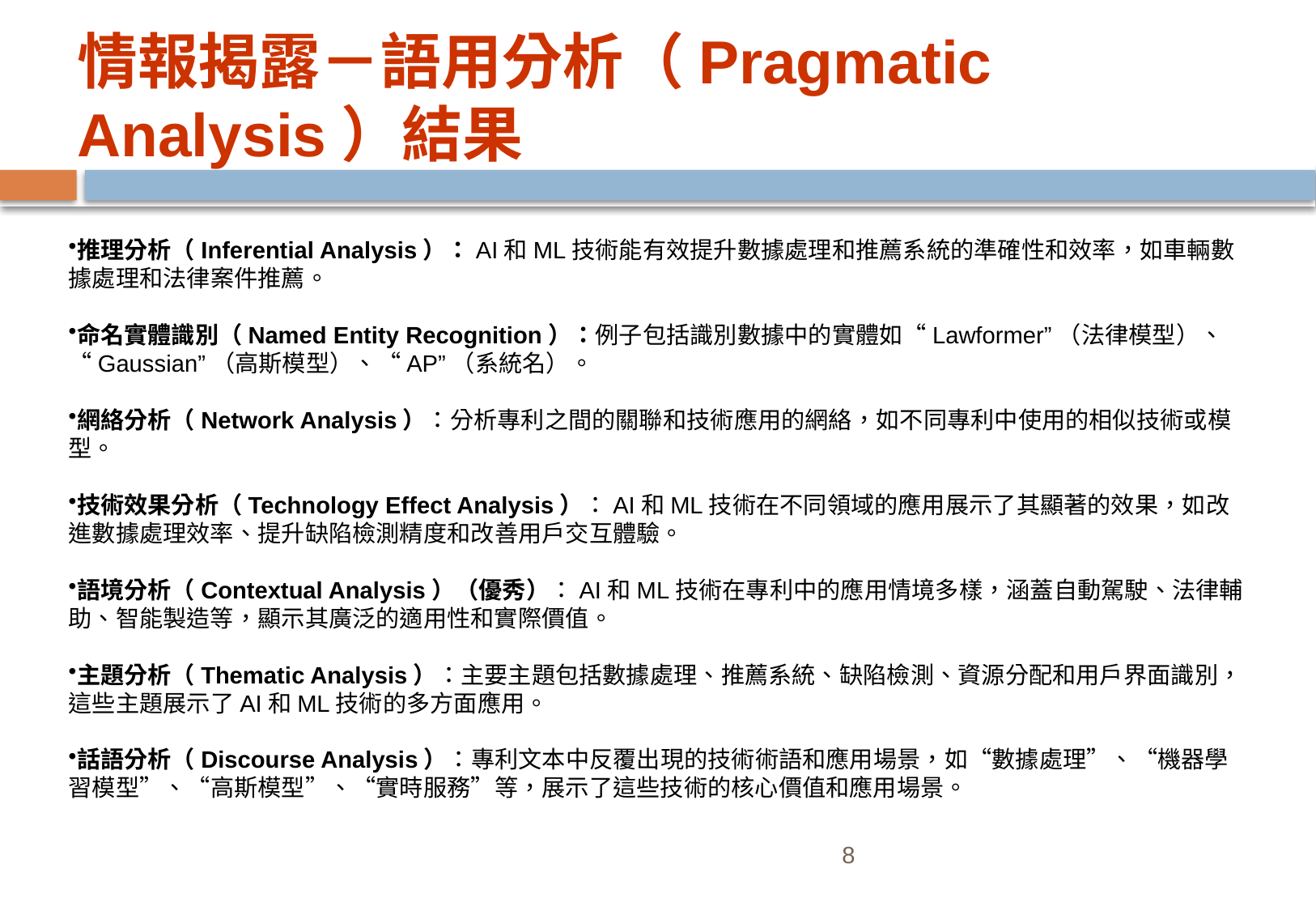

# 情報揭露－語用分析（Pragmatic Analysis）結果
推理分析（Inferential Analysis）：AI和ML技術能有效提升數據處理和推薦系統的準確性和效率，如車輛數據處理和法律案件推薦。

命名實體識別（Named Entity Recognition）：例子包括識別數據中的實體如“Lawformer”（法律模型）、“Gaussian”（高斯模型）、“AP”（系統名）。

網絡分析（Network Analysis）：分析專利之間的關聯和技術應用的網絡，如不同專利中使用的相似技術或模型。

技術效果分析（Technology Effect Analysis）：AI和ML技術在不同領域的應用展示了其顯著的效果，如改進數據處理效率、提升缺陷檢測精度和改善用戶交互體驗。

語境分析（Contextual Analysis）（優秀）：AI和ML技術在專利中的應用情境多樣，涵蓋自動駕駛、法律輔助、智能製造等，顯示其廣泛的適用性和實際價值。

主題分析（Thematic Analysis）：主要主題包括數據處理、推薦系統、缺陷檢測、資源分配和用戶界面識別，這些主題展示了AI和ML技術的多方面應用。

話語分析（Discourse Analysis）：專利文本中反覆出現的技術術語和應用場景，如“數據處理”、“機器學習模型”、“高斯模型”、“實時服務”等，展示了這些技術的核心價值和應用場景。

8